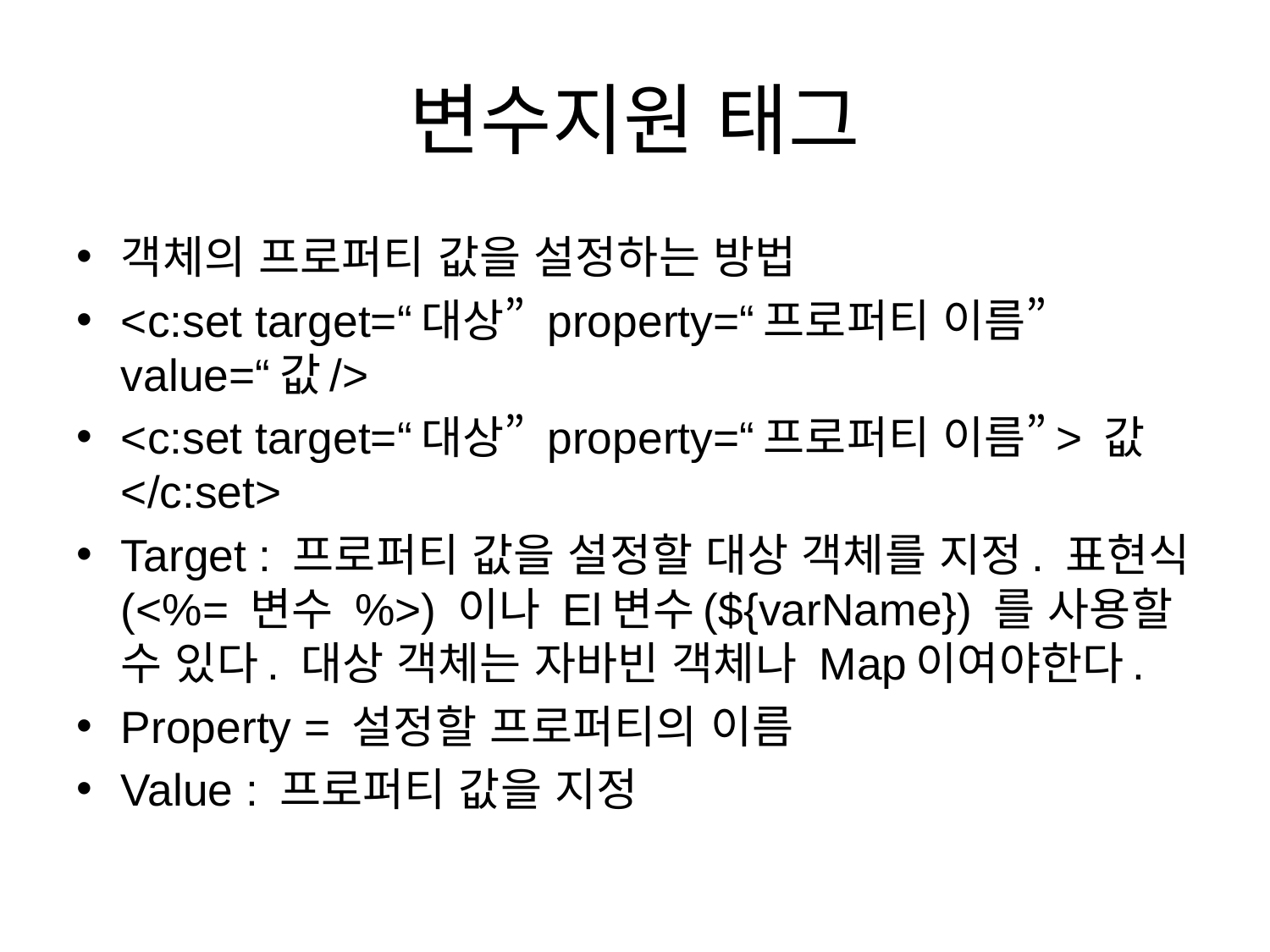

# 변수지원 태그
객체의 프로퍼티 값을 설정하는 방법
<c:set target=“대상” property=“프로퍼티 이름” value=“값/>
<c:set target=“대상” property=“프로퍼티 이름”> 값</c:set>
Target : 프로퍼티 값을 설정할 대상 객체를 지정. 표현식(<%= 변수 %>) 이나 El변수(${varName}) 를 사용할 수 있다. 대상 객체는 자바빈 객체나 Map이여야한다.
Property = 설정할 프로퍼티의 이름
Value : 프로퍼티 값을 지정